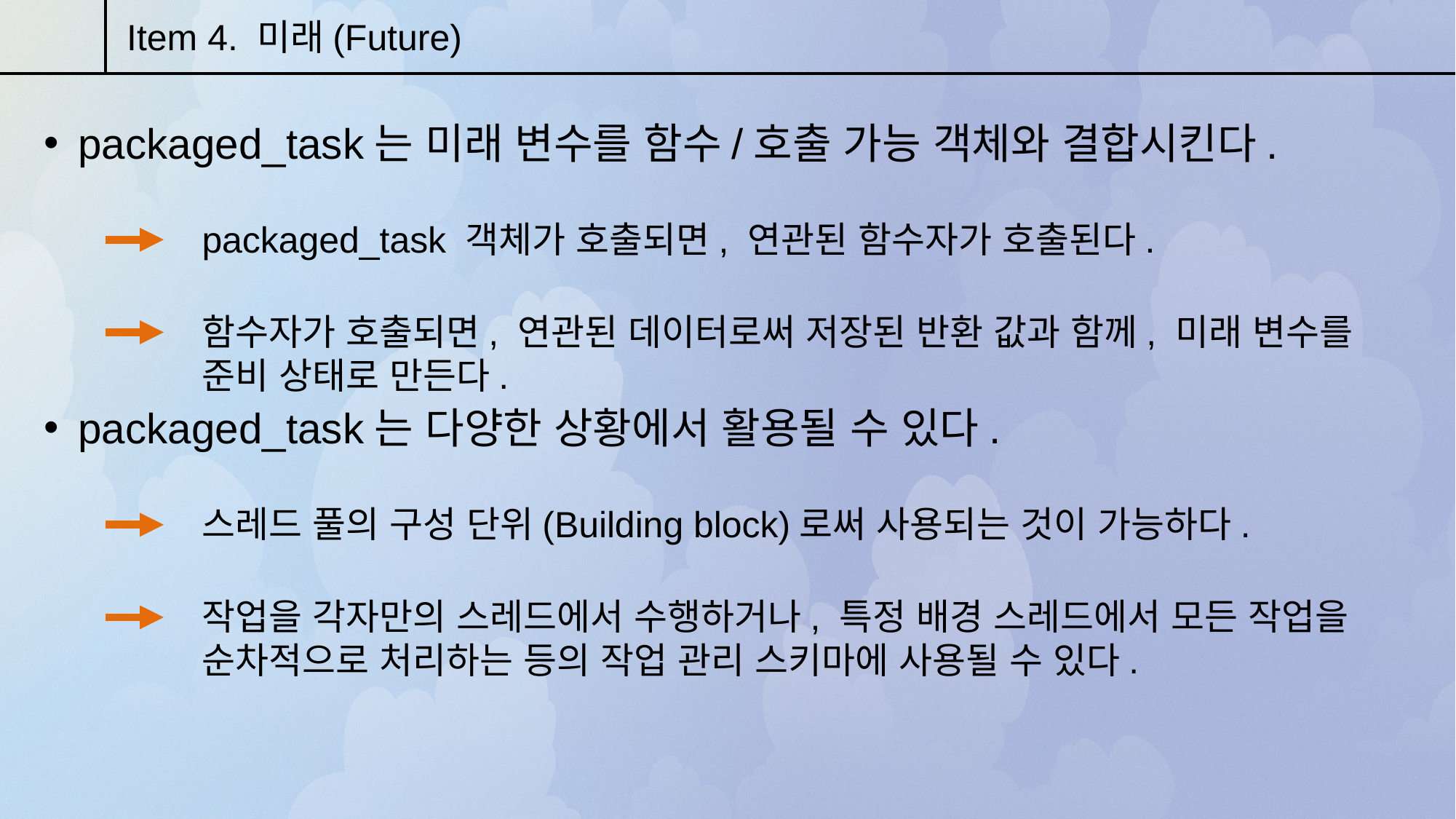

Item 4. 미래(Future)
packaged_task는 미래 변수를 함수/호출 가능 객체와 결합시킨다.
packaged_task 객체가 호출되면, 연관된 함수자가 호출된다.
함수자가 호출되면, 연관된 데이터로써 저장된 반환 값과 함께, 미래 변수를 준비 상태로 만든다.
packaged_task는 다양한 상황에서 활용될 수 있다.
스레드 풀의 구성 단위(Building block)로써 사용되는 것이 가능하다.
작업을 각자만의 스레드에서 수행하거나, 특정 배경 스레드에서 모든 작업을 순차적으로 처리하는 등의 작업 관리 스키마에 사용될 수 있다.